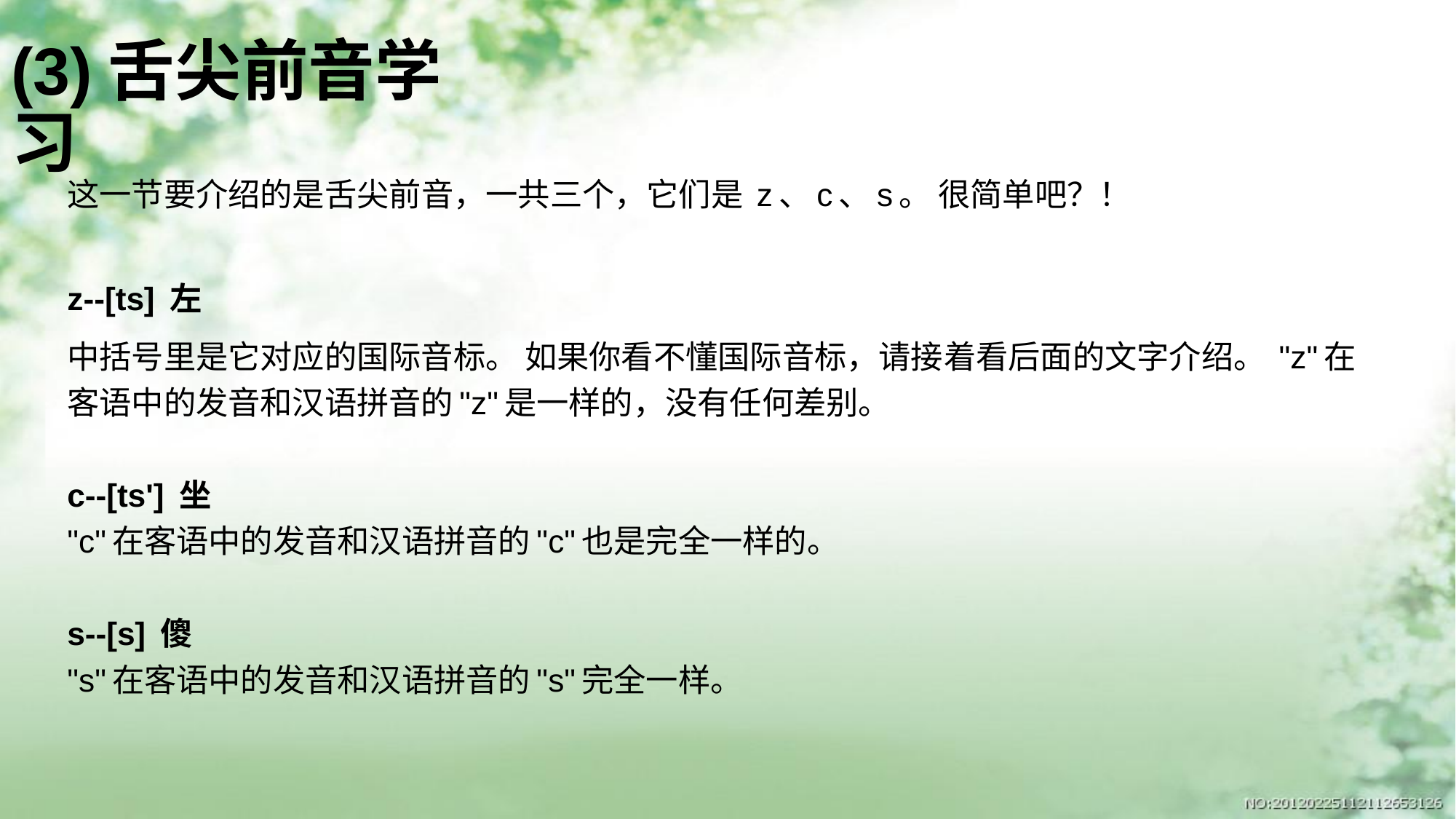

# (3)舌尖前音学习
这一节要介绍的是舌尖前音，一共三个，它们是 z、c、s。 很简单吧？！

z--[ts] 左
中括号里是它对应的国际音标。 如果你看不懂国际音标，请接着看后面的文字介绍。 "z"在客语中的发音和汉语拼音的"z"是一样的，没有任何差别。

c--[ts'] 坐
"c"在客语中的发音和汉语拼音的"c"也是完全一样的。

s--[s] 傻
"s"在客语中的发音和汉语拼音的"s"完全一样。